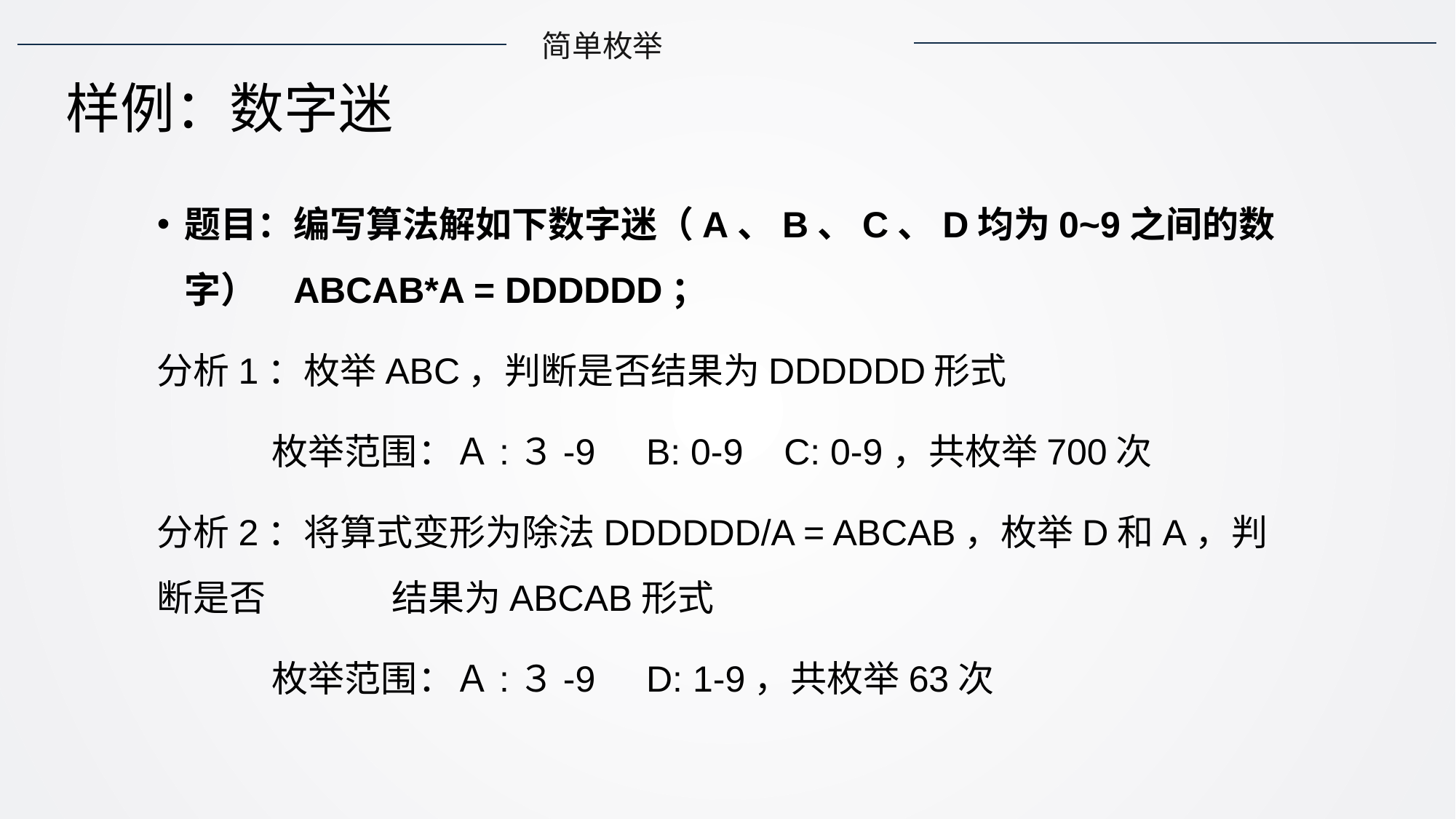

简单枚举
样例：数字迷
题目：编写算法解如下数字迷（A、B、C、D均为0~9之间的数字）	ABCAB*A = DDDDDD；
分析1：枚举ABC，判断是否结果为DDDDDD形式
             枚举范围：Ａ:３-9     B: 0-9    C: 0-9，共枚举700次
分析2：将算式变形为除法DDDDDD/A = ABCAB，枚举D和A，判断是否     	  结果为ABCAB形式
             枚举范围：Ａ:３-9     D: 1-9，共枚举63次